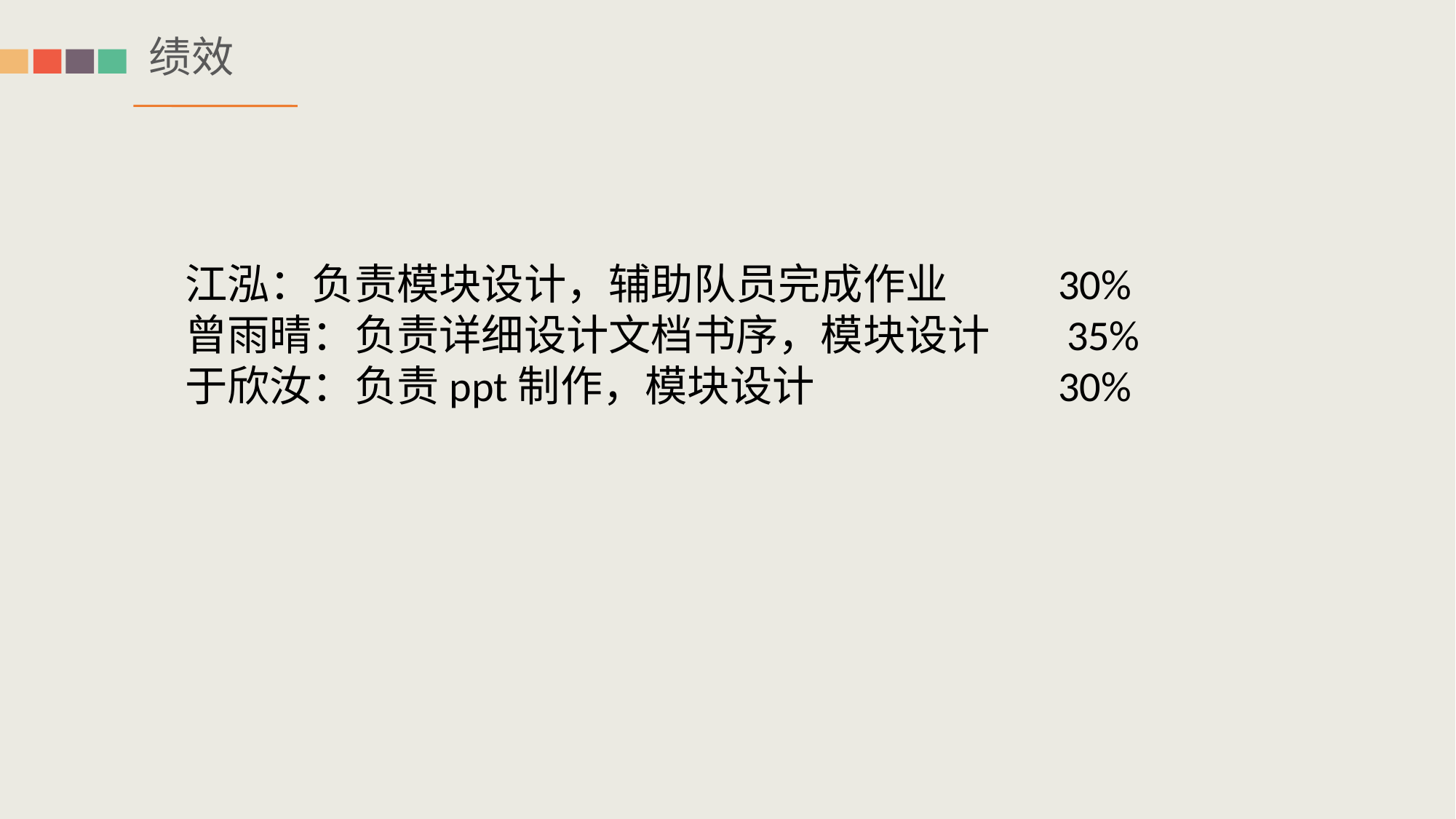

绩效

江泓：负责模块设计，辅助队员完成作业    	30%
曾雨晴：负责详细设计文档书序，模块设计       35%
于欣汝：负责ppt制作，模块设计             		30%